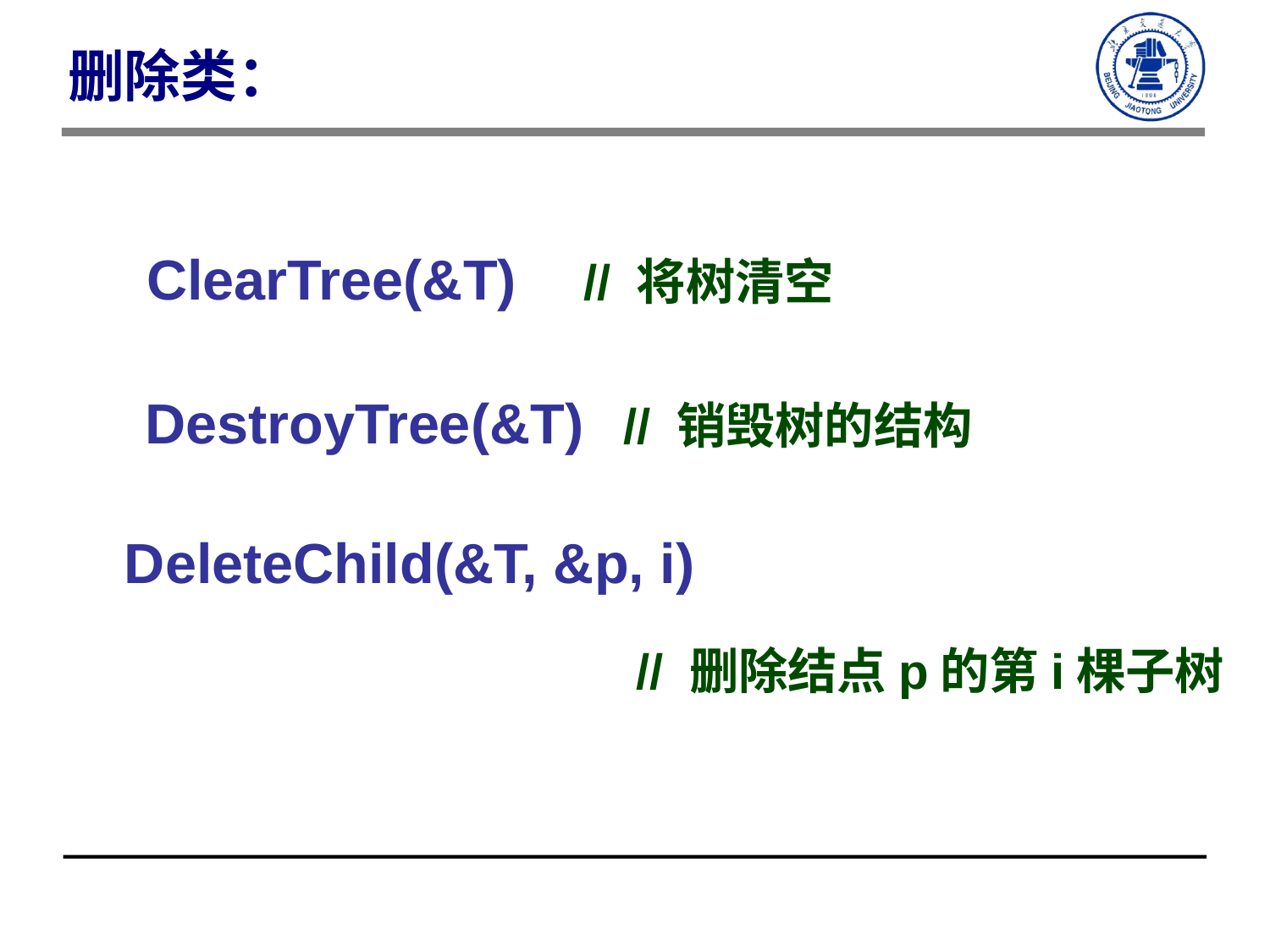

删除类：
 ClearTree(&T)    // 将树清空
DestroyTree(&T)  // 销毁树的结构
DeleteChild(&T, &p, i)
                          // 删除结点p的第i棵子树